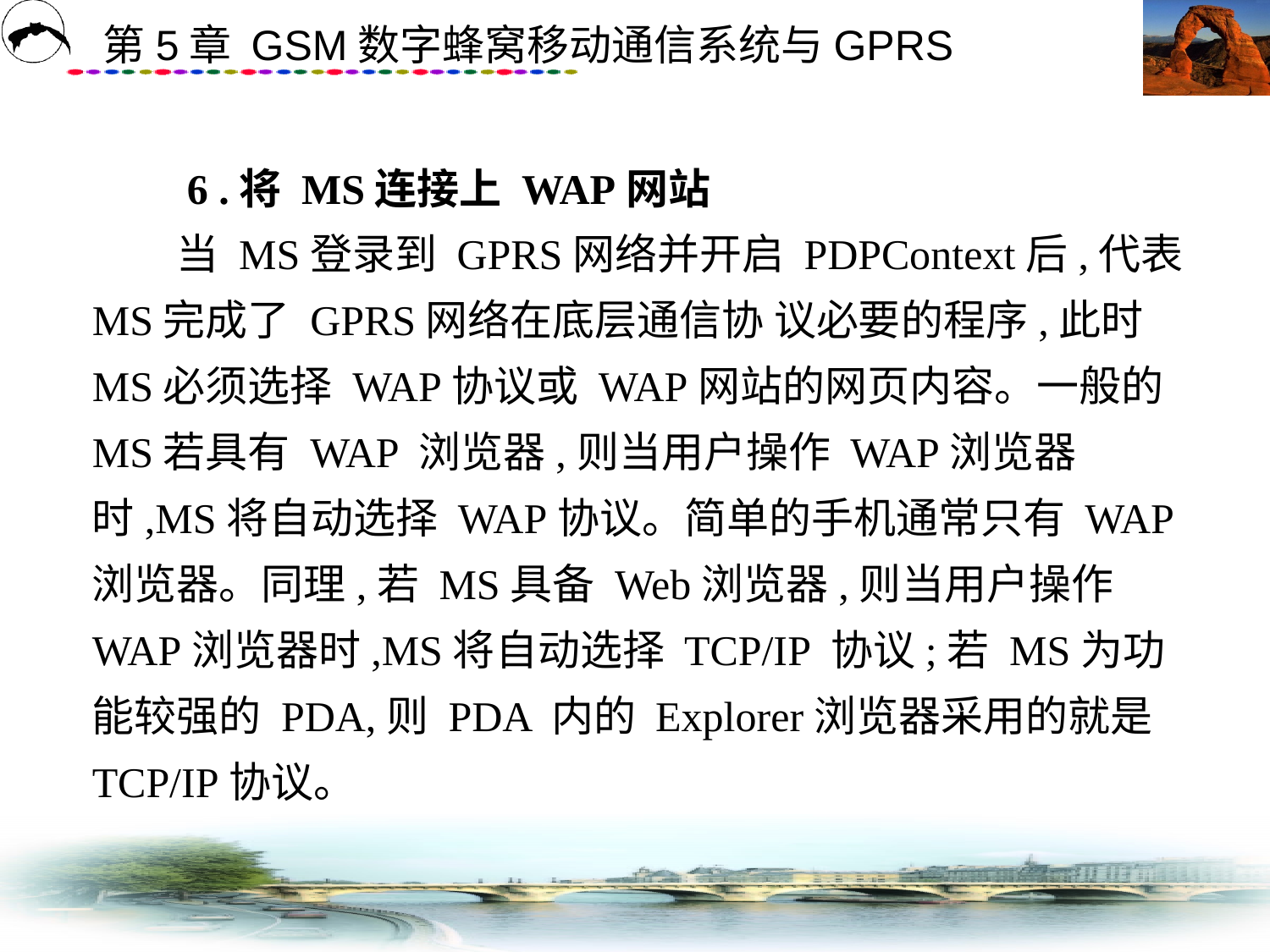

# 6 .将 MS连接上 WAP网站 　　当 MS登录到 GPRS网络并开启 PDPContext后,代表 MS完成了 GPRS网络在底层通信协 议必要的程序,此时 MS必须选择 WAP协议或 WAP网站的网页内容。一般的 MS若具有 WAP 浏览器,则当用户操作 WAP浏览器时,MS将自动选择 WAP协议。简单的手机通常只有 WAP 浏览器。同理,若 MS具备 Web浏览器,则当用户操作 WAP浏览器时,MS将自动选择 TCP/IP 协议;若 MS为功能较强的 PDA,则 PDA 内的 Explorer浏览器采用的就是 TCP/IP协议。